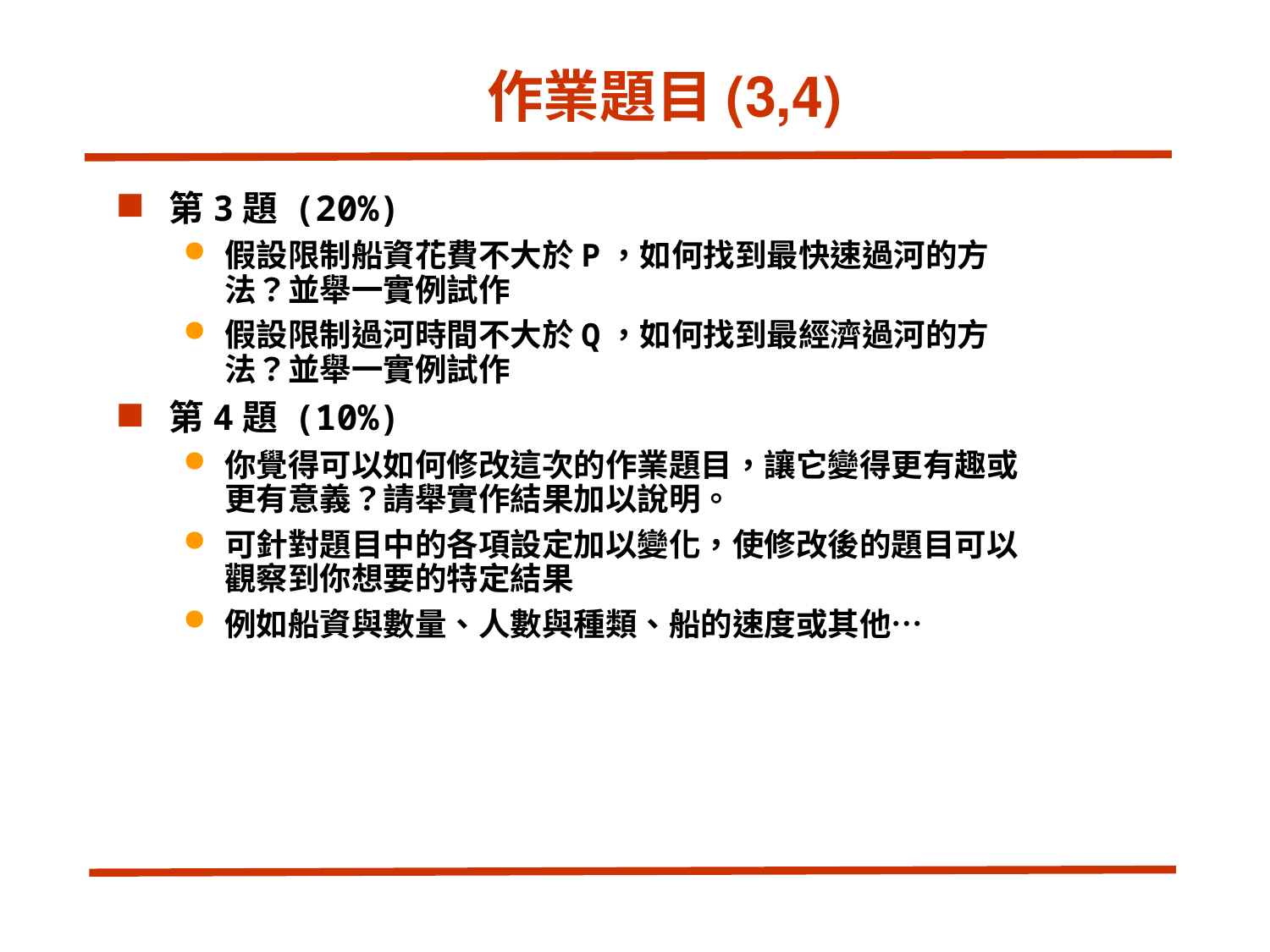

# 作業題目(3,4)
第3題 (20%)
假設限制船資花費不大於P，如何找到最快速過河的方法？並舉一實例試作
假設限制過河時間不大於Q，如何找到最經濟過河的方法？並舉一實例試作
第4題 (10%)
你覺得可以如何修改這次的作業題目，讓它變得更有趣或更有意義？請舉實作結果加以說明。
可針對題目中的各項設定加以變化，使修改後的題目可以觀察到你想要的特定結果
例如船資與數量、人數與種類、船的速度或其他…